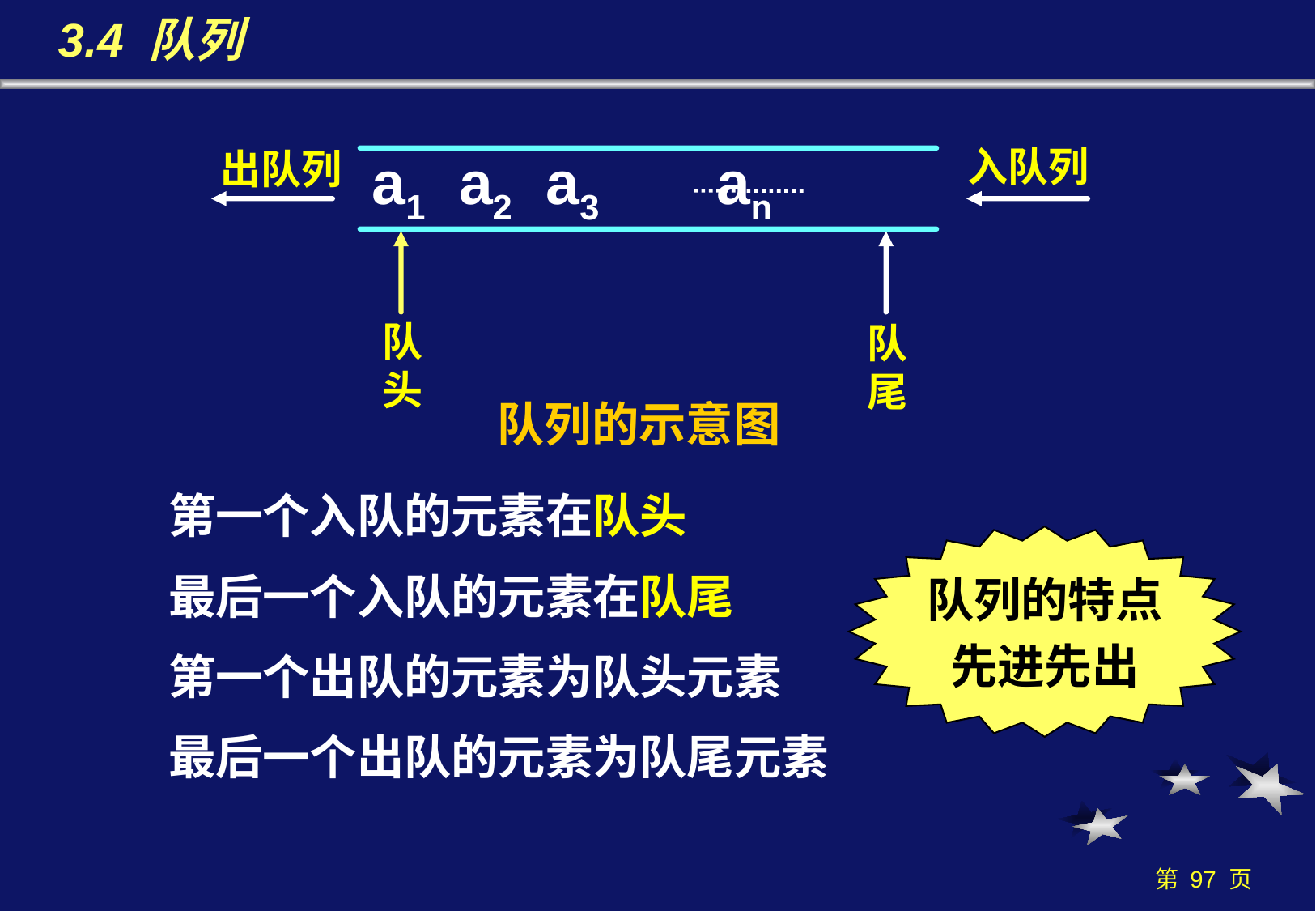

# 3.4 队列
入队列
出队列
a1  a2  a3       an

队头
队尾
队列的示意图
第一个入队的元素在队头
最后一个入队的元素在队尾
第一个出队的元素为队头元素
最后一个出队的元素为队尾元素
队列的特点
先进先出